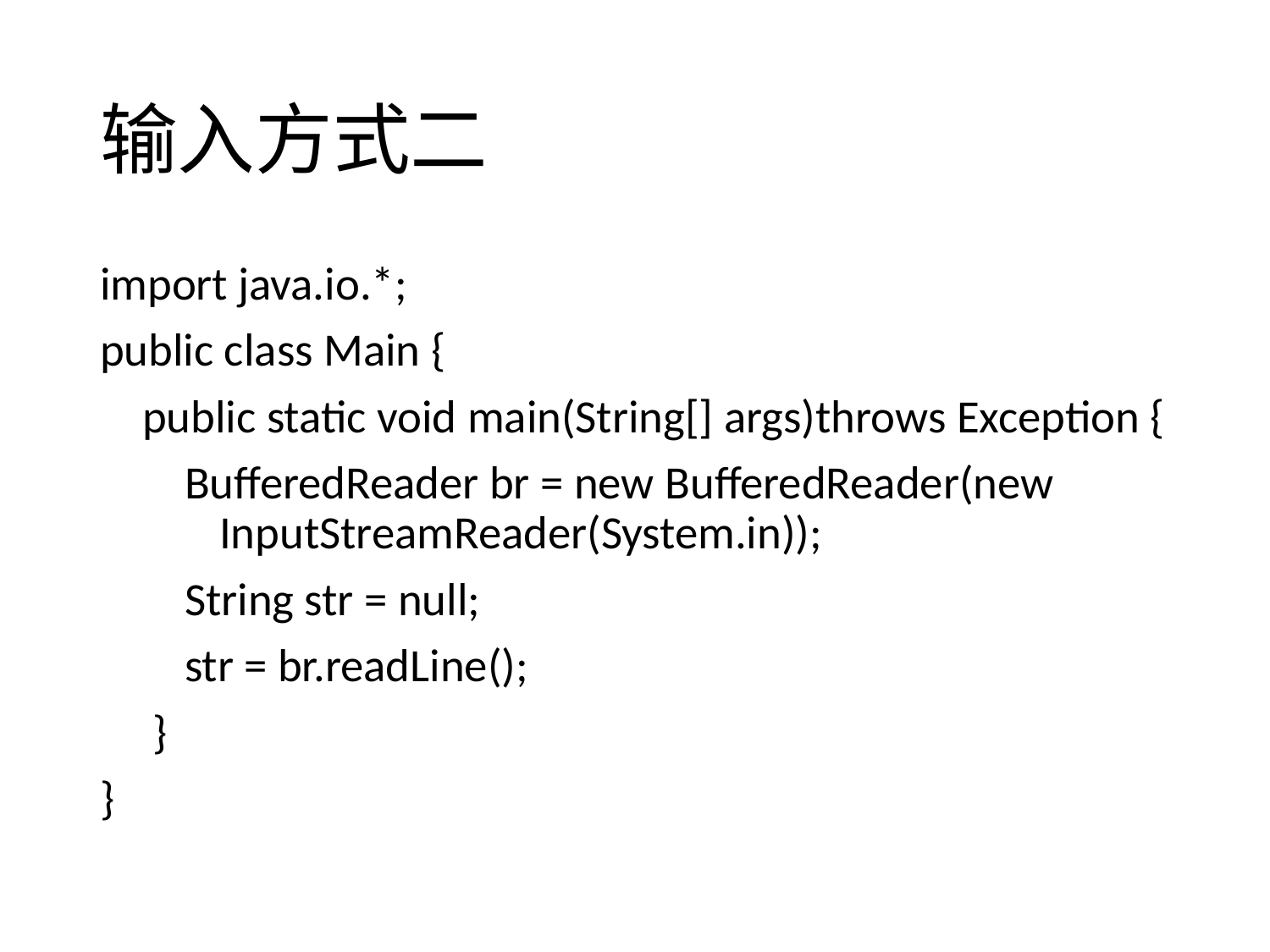

# 输入方式二
import java.io.*;
public class Main {
    public static void main(String[] args)throws Exception {
        BufferedReader br = new BufferedReader(new 						InputStreamReader(System.in));
        String str = null;
        str = br.readLine();
     }
}